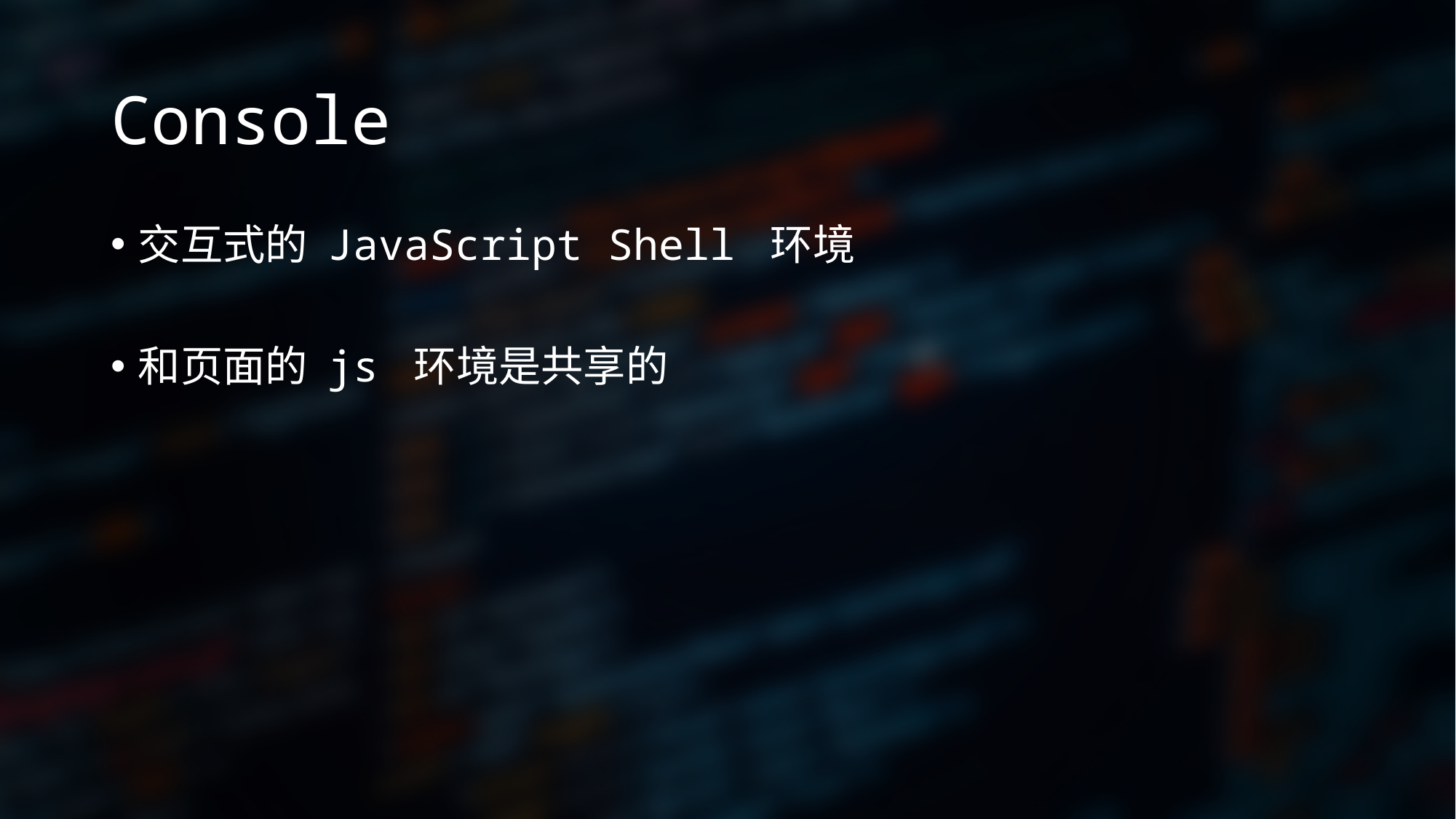

# Console
交互式的 JavaScript Shell 环境

和页面的 js 环境是共享的